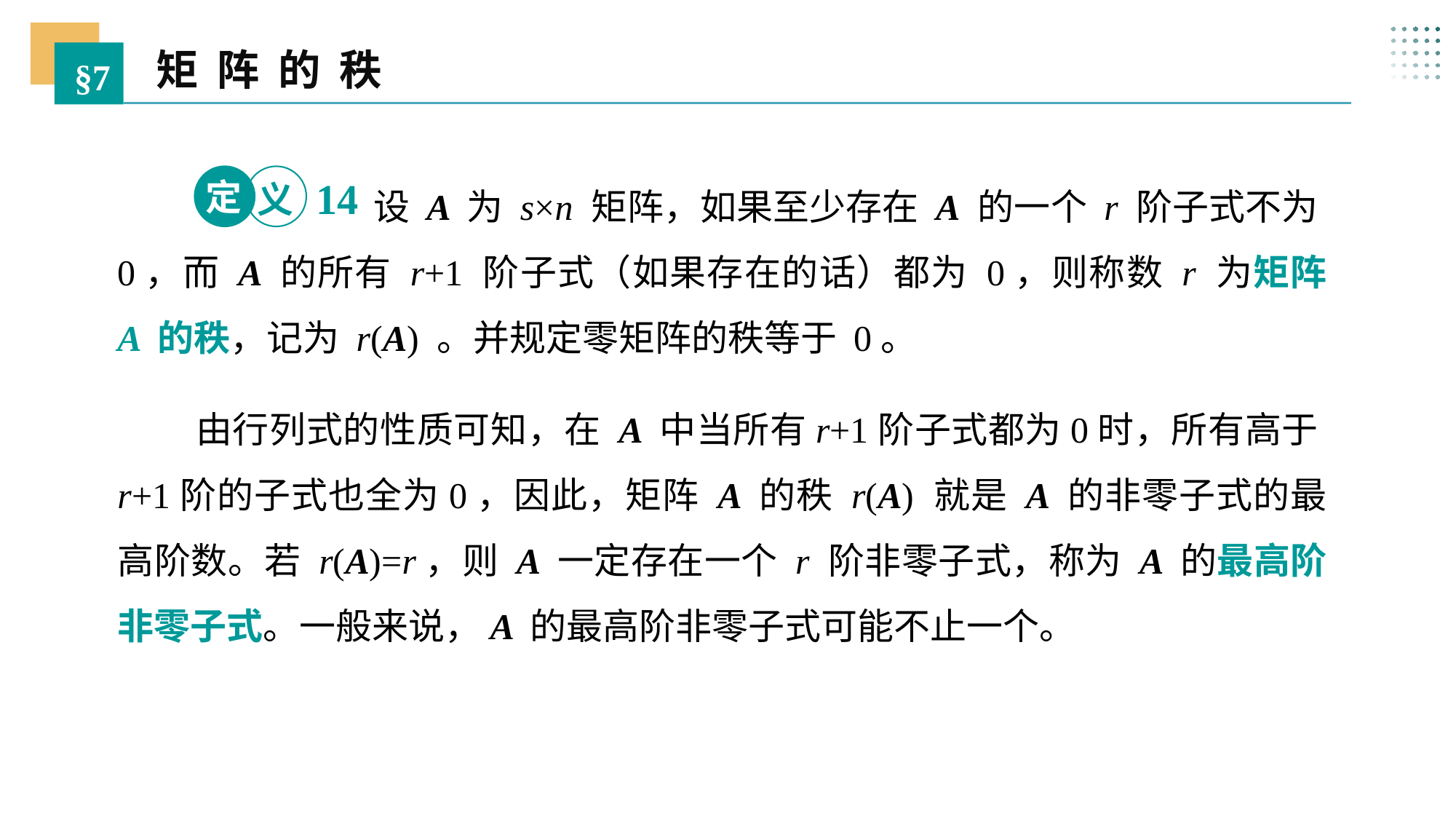

矩 阵 的 秩
§7
                              设 A 为 s×n 矩阵，如果至少存在 A 的一个 r 阶子式不为0，而 A 的所有 r+1 阶子式（如果存在的话）都为 0，则称数 r 为矩阵 A 的秩，记为 r(A) 。并规定零矩阵的秩等于 0。

定

14
义
        由行列式的性质可知，在 A 中当所有r+1阶子式都为0时，所有高于r+1阶的子式也全为0，因此，矩阵 A 的秩 r(A) 就是 A 的非零子式的最高阶数。若 r(A)=r，则 A 一定存在一个 r 阶非零子式，称为 A 的最高阶非零子式。一般来说，A 的最高阶非零子式可能不止一个。